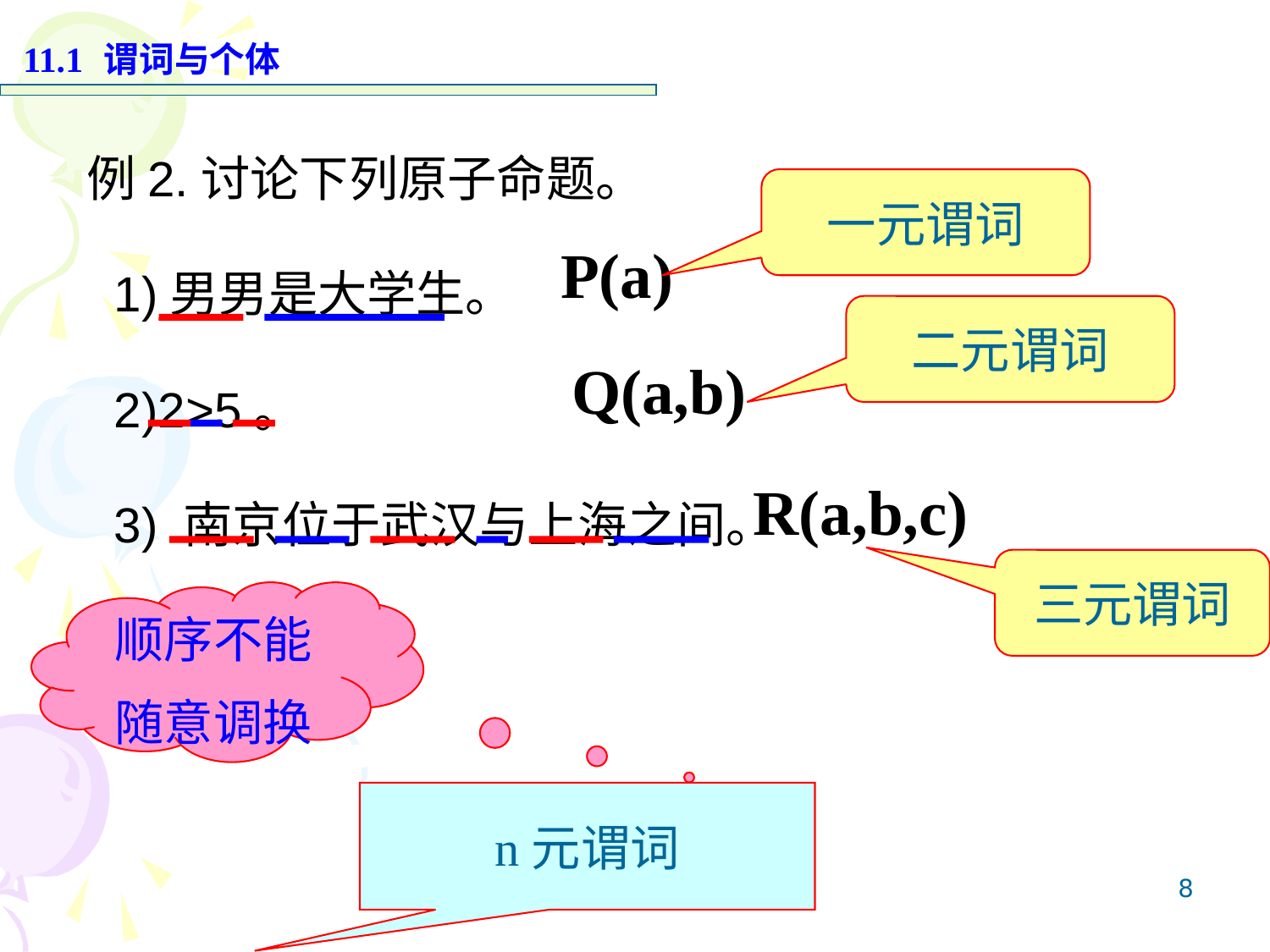

11.1 谓词与个体

例2.讨论下列原子命题。
  1)男男是大学生。
  2)2>5。
  3) 南京位于武汉与上海之间。
一元谓词
P(a)
二元谓词

Q(a,b)

R(a,b,c)

三元谓词
顺序不能随意调换
n元谓词
8